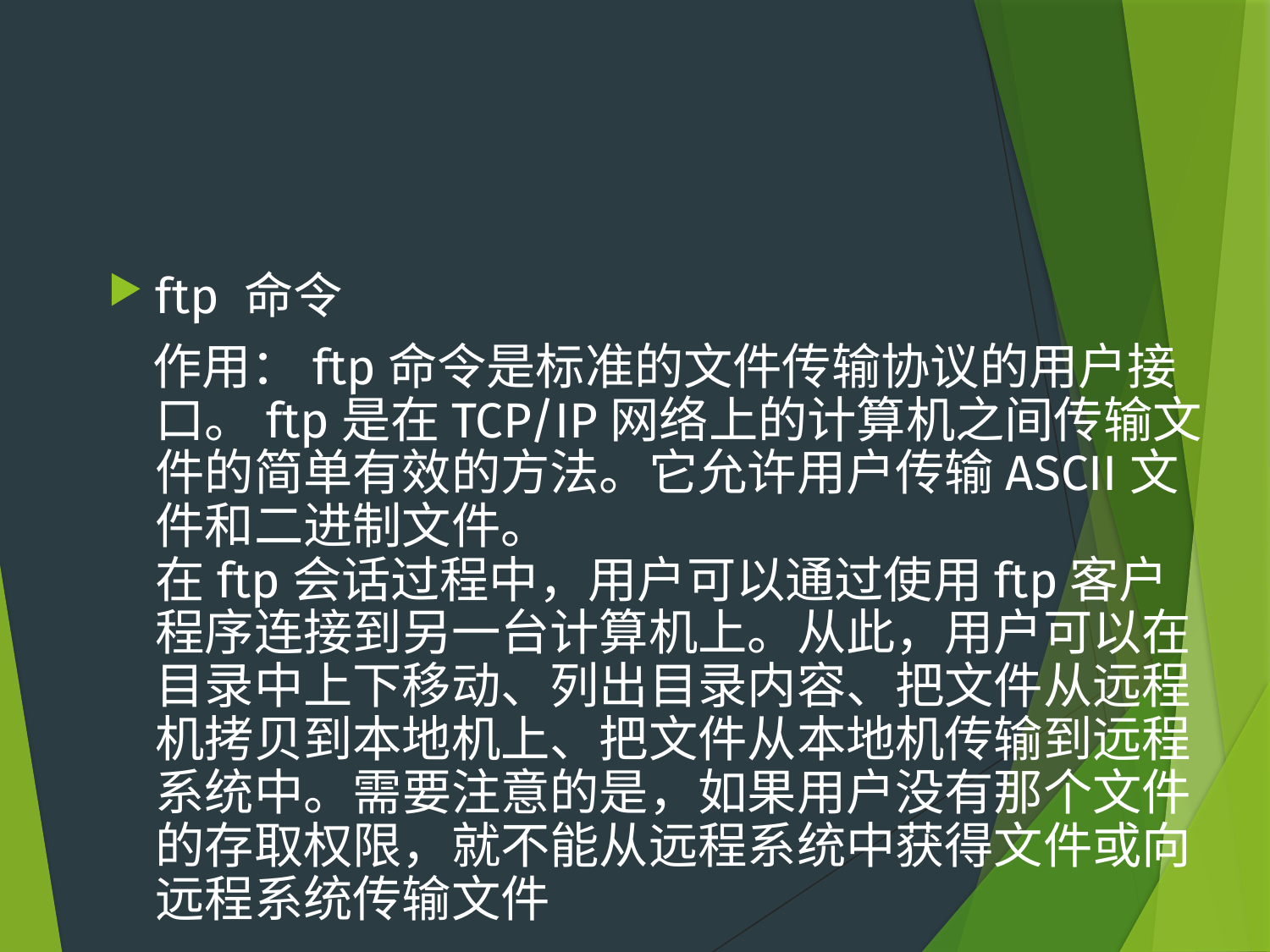

#
ftp 命令
   作用：ftp命令是标准的文件传输协议的用户接口。ftp是在TCP/IP网络上的计算机之间传输文件的简单有效的方法。它允许用户传输ASCII文件和二进制文件。
在ftp会话过程中，用户可以通过使用ftp客户程序连接到另一台计算机上。从此，用户可以在目录中上下移动、列出目录内容、把文件从远程机拷贝到本地机上、把文件从本地机传输到远程系统中。需要注意的是，如果用户没有那个文件的存取权限，就不能从远程系统中获得文件或向远程系统传输文件